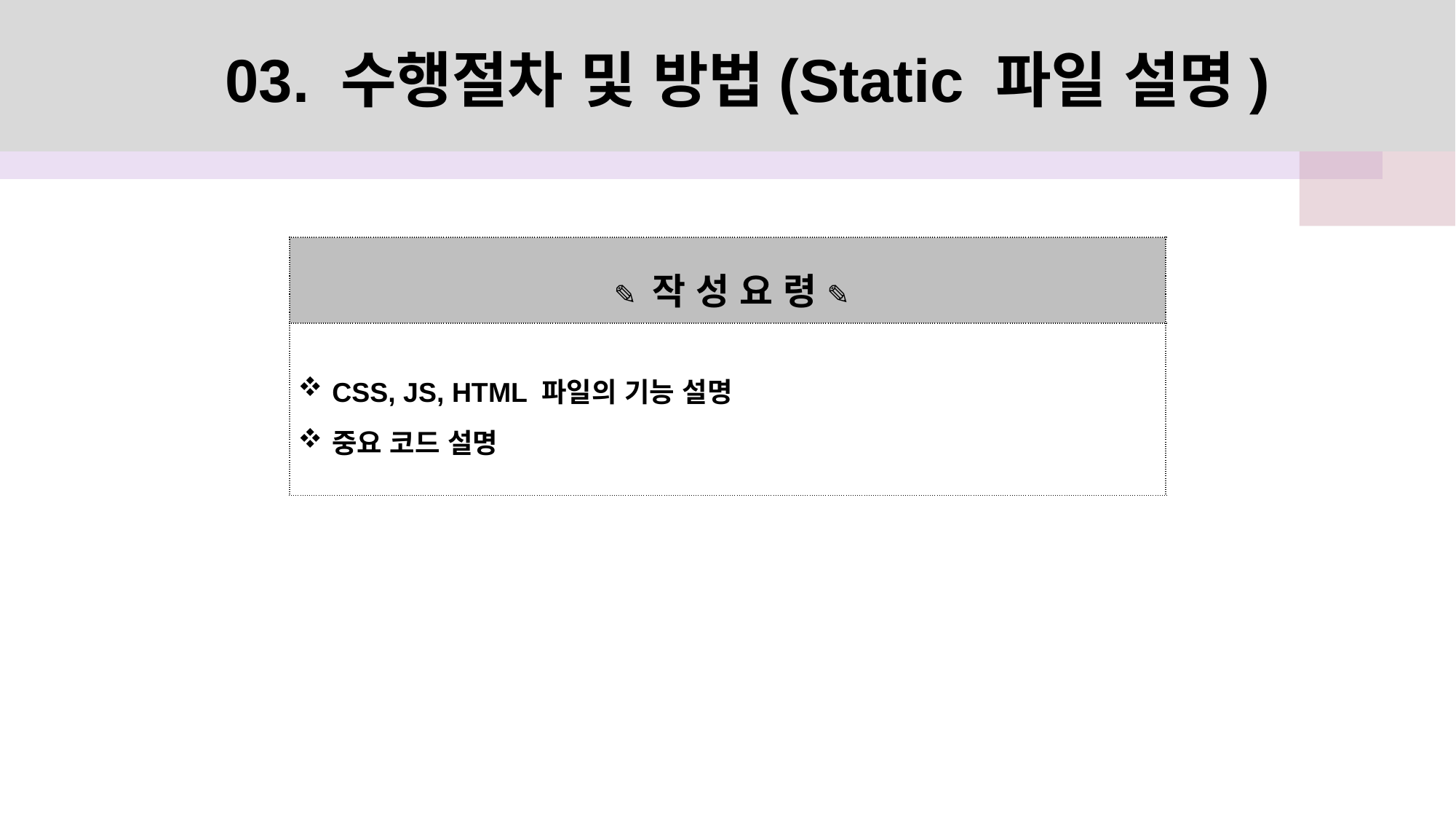

03. 수행절차 및 방법(Static 파일 설명)
| ✎ 작 성 요 령 ✎ |
| --- |
| CSS, JS, HTML 파일의 기능 설명 중요 코드 설명 |